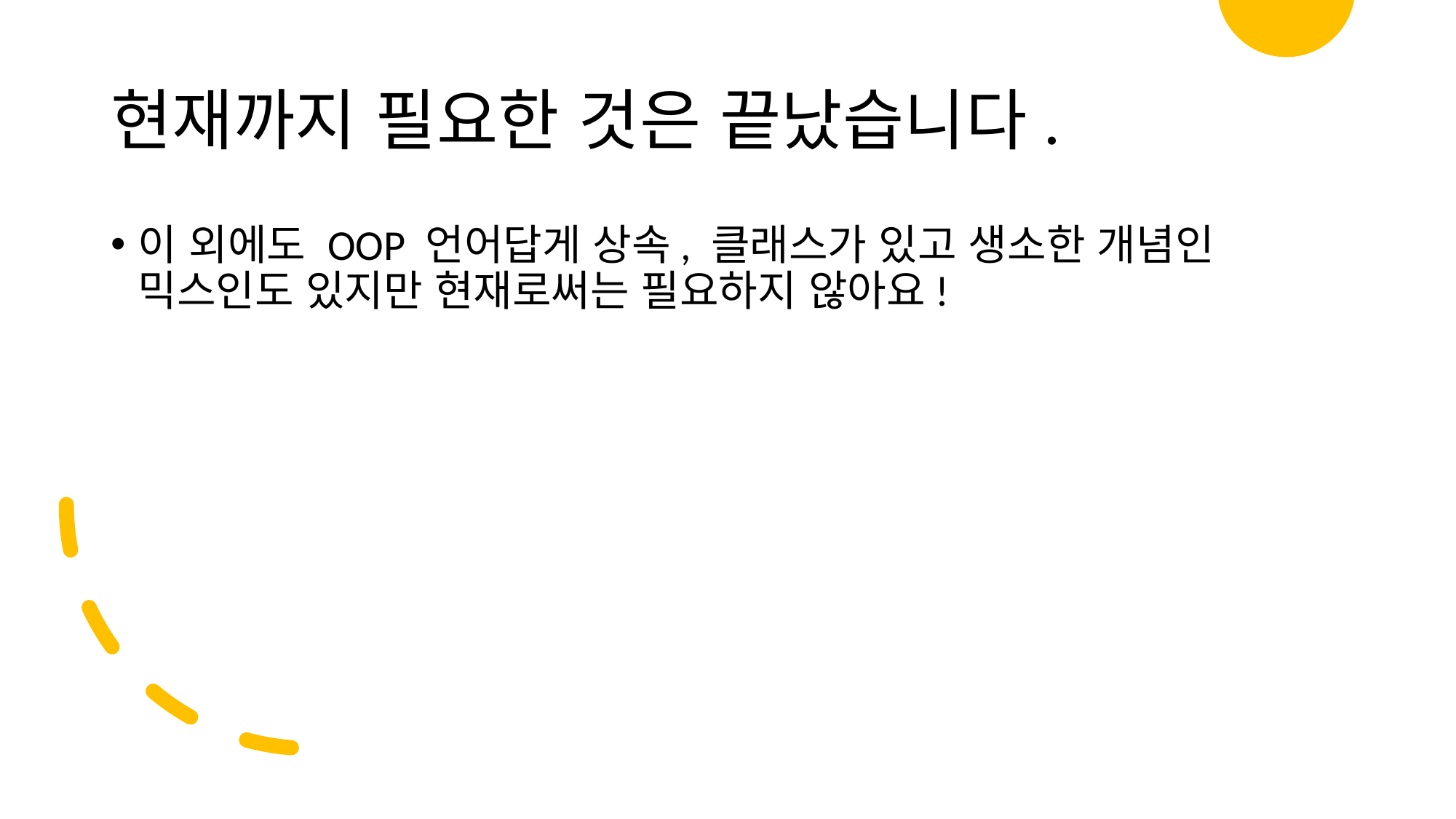

# 현재까지 필요한 것은 끝났습니다.
이 외에도 OOP 언어답게 상속, 클래스가 있고 생소한 개념인 믹스인도 있지만 현재로써는 필요하지 않아요!